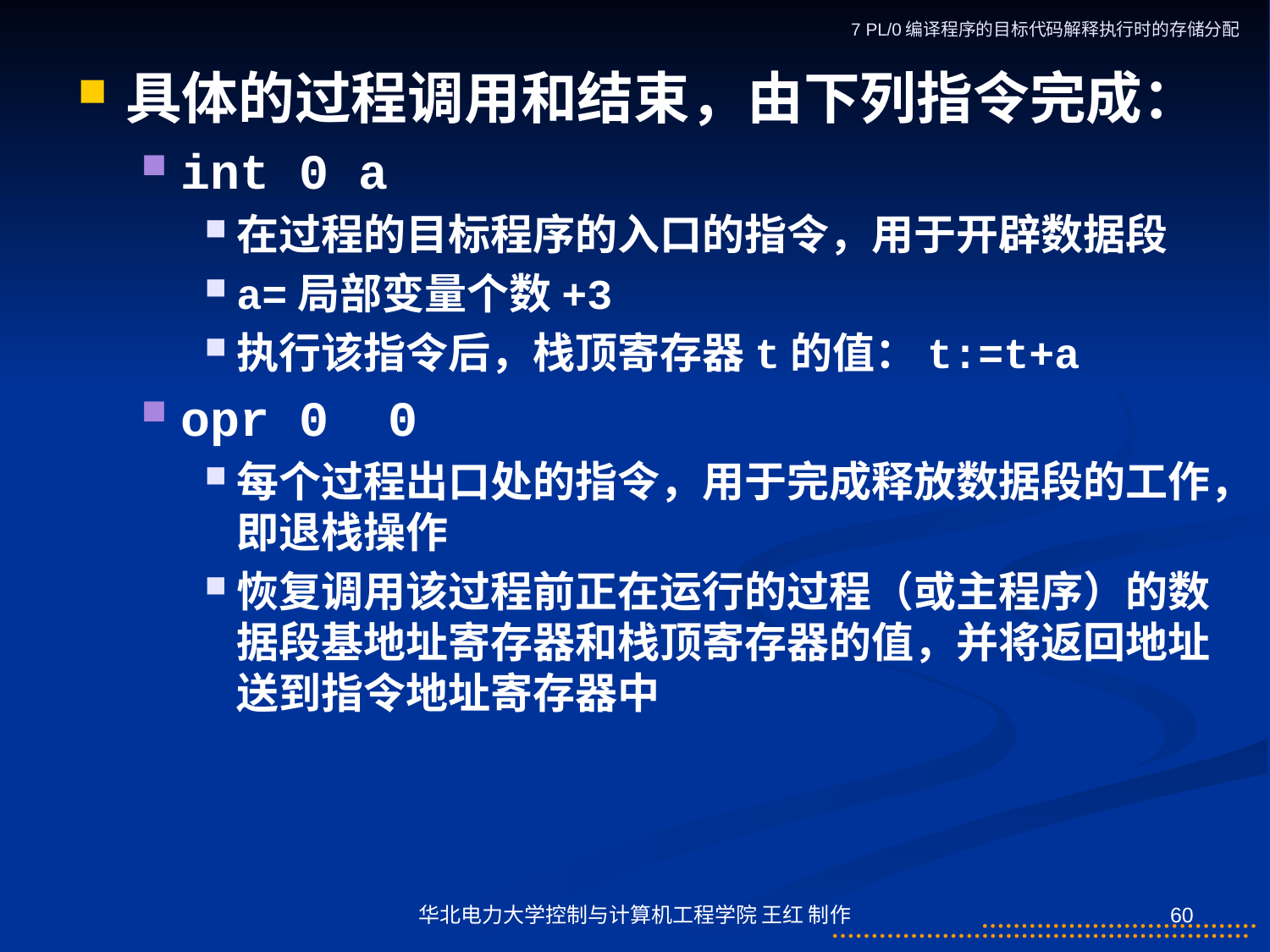

7 PL/0编译程序的目标代码解释执行时的存储分配
具体的过程调用和结束，由下列指令完成：
int 0 a
在过程的目标程序的入口的指令，用于开辟数据段
a=局部变量个数+3
执行该指令后，栈顶寄存器t的值：t:=t+a
opr 0  0
每个过程出口处的指令，用于完成释放数据段的工作，即退栈操作
恢复调用该过程前正在运行的过程（或主程序）的数据段基地址寄存器和栈顶寄存器的值，并将返回地址送到指令地址寄存器中

华北电力大学控制与计算机工程学院 王红 制作
60